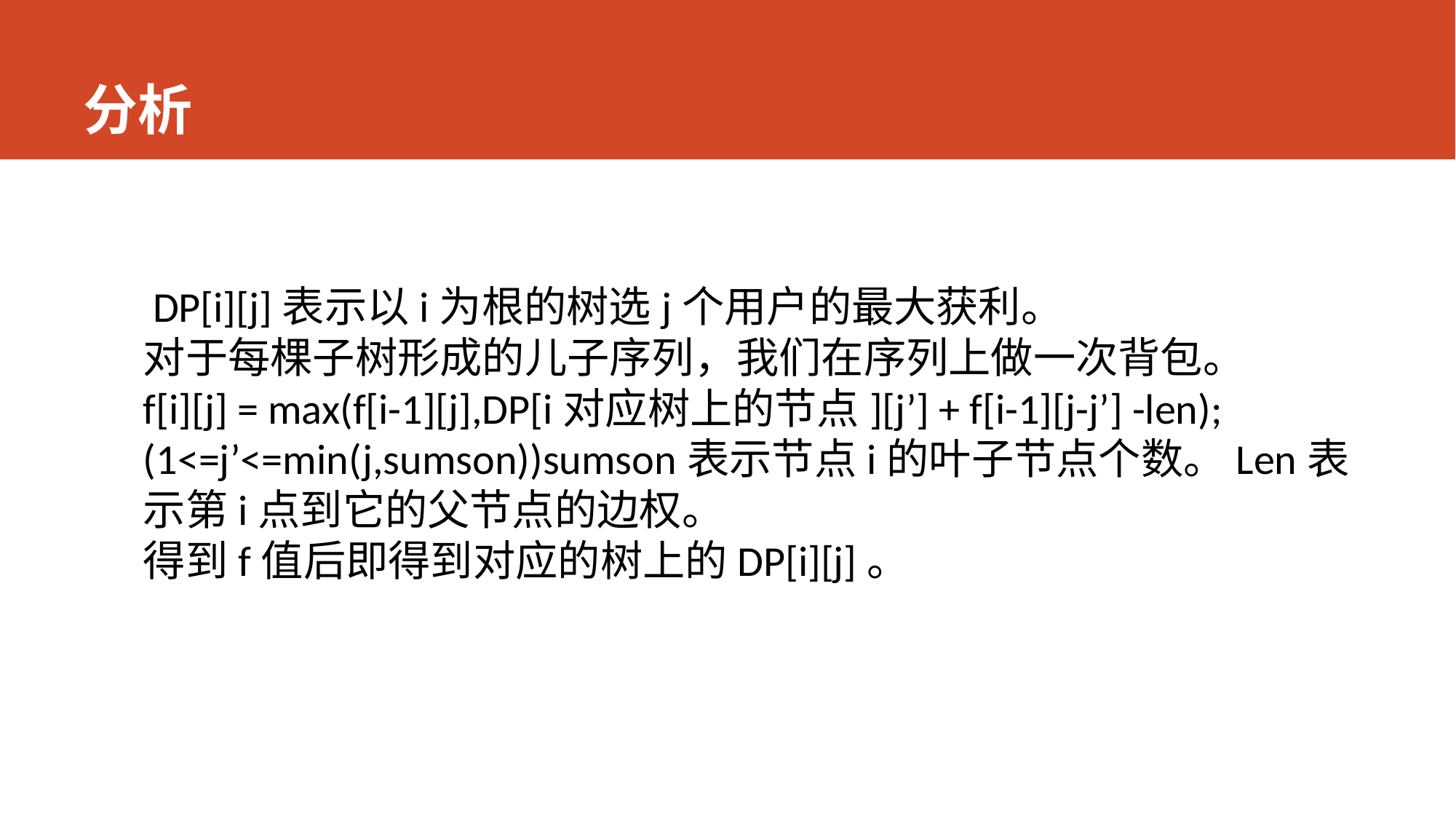

# 分析
 DP[i][j]表示以i为根的树选j个用户的最大获利。
对于每棵子树形成的儿子序列，我们在序列上做一次背包。
f[i][j] = max(f[i-1][j],DP[i对应树上的节点][j’] + f[i-1][j-j’] -len);
(1<=j’<=min(j,sumson))sumson表示节点i的叶子节点个数。Len表示第i点到它的父节点的边权。
得到f值后即得到对应的树上的DP[i][j]。